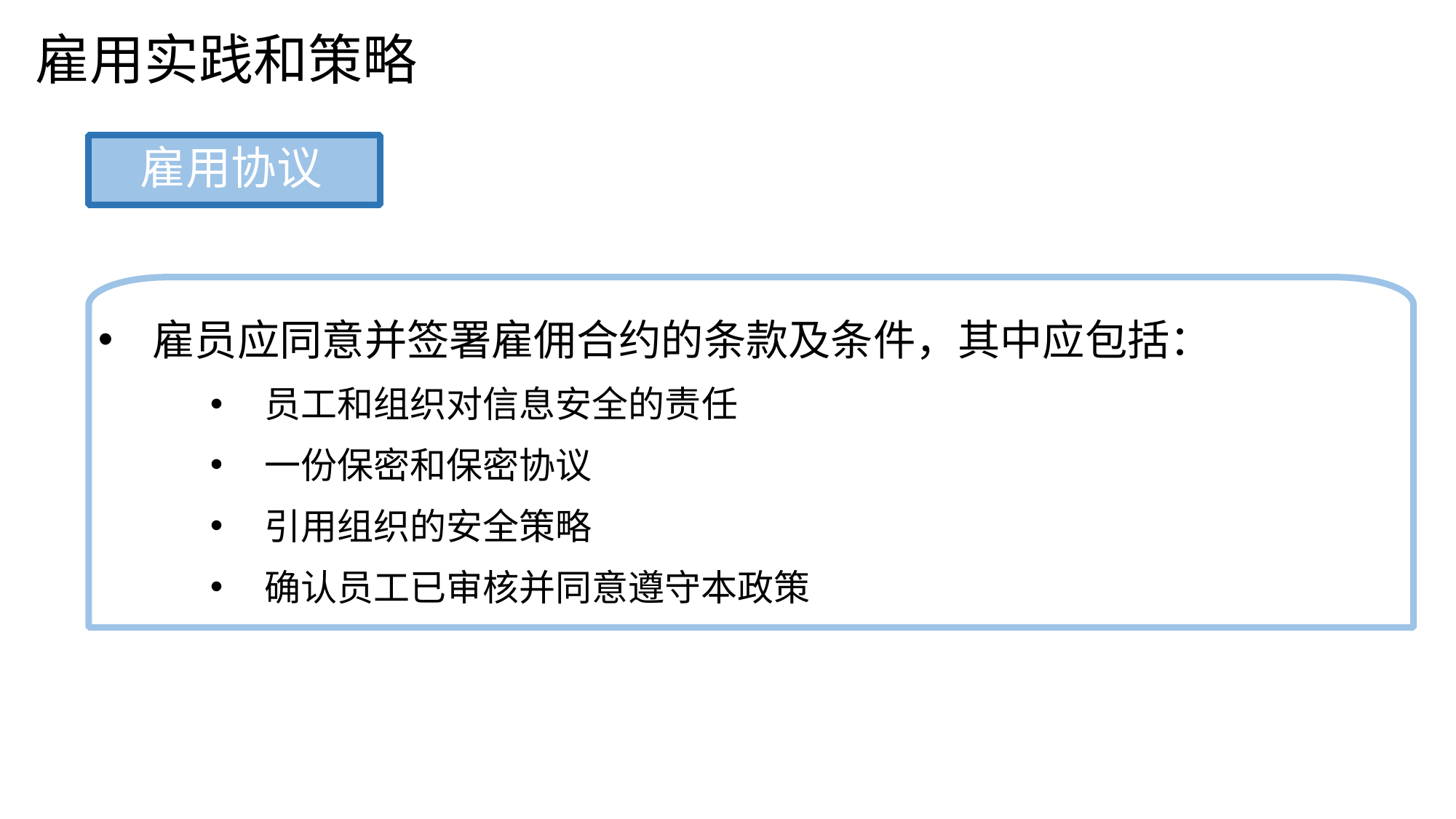

雇用实践和策略

雇用协议
雇员应同意并签署雇佣合约的条款及条件，其中应包括：
员工和组织对信息安全的责任
一份保密和保密协议
引用组织的安全策略
确认员工已审核并同意遵守本政策